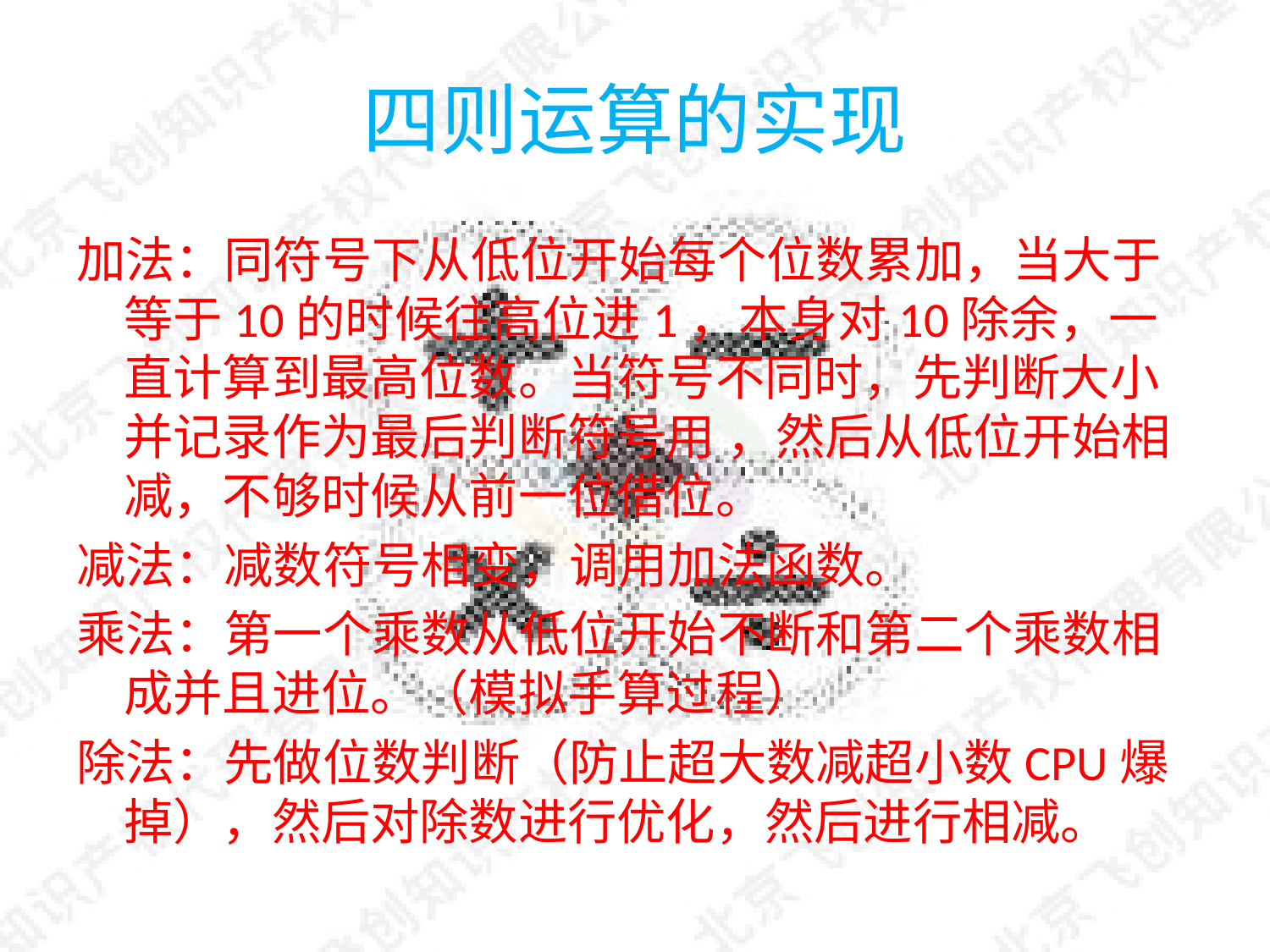

# 四则运算的实现
加法：同符号下从低位开始每个位数累加，当大于等于10的时候往高位进1，本身对10除余，一直计算到最高位数。当符号不同时，先判断大小并记录作为最后判断符号用 ，然后从低位开始相减，不够时候从前一位借位。
减法：减数符号相变，调用加法函数。
乘法：第一个乘数从低位开始不断和第二个乘数相成并且进位。（模拟手算过程）
除法：先做位数判断（防止超大数减超小数CPU爆掉），然后对除数进行优化，然后进行相减。